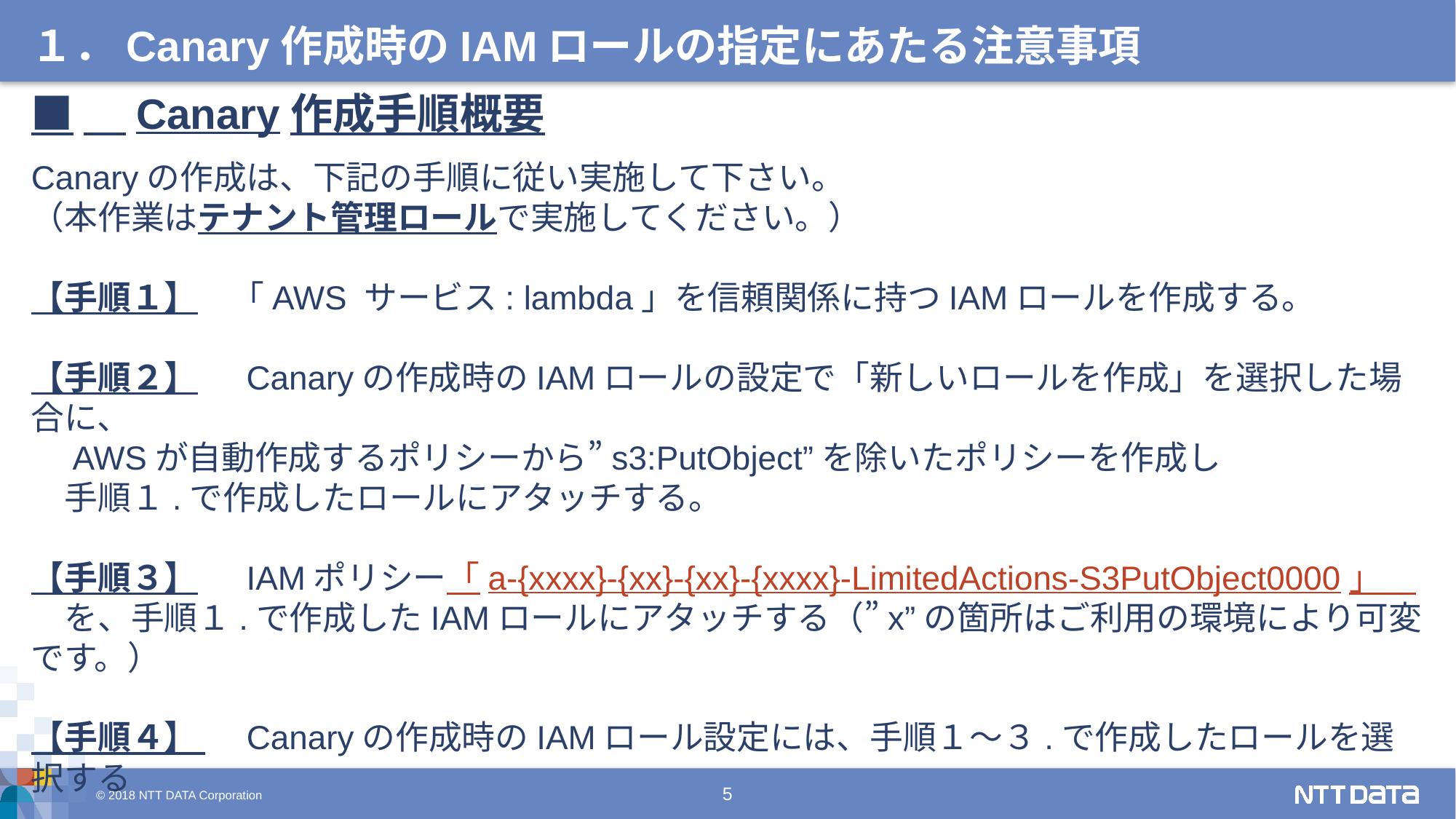

１．Canary作成時のIAMロールの指定にあたる注意事項
■　Canary作成手順概要

Canaryの作成は、下記の手順に従い実施して下さい。
（本作業はテナント管理ロールで実施してください。）

【手順１】　「AWS サービス: lambda」を信頼関係に持つIAMロールを作成する。

【手順２】　 Canaryの作成時のIAMロールの設定で「新しいロールを作成」を選択した場合に、
　AWSが自動作成するポリシーから”s3:PutObject”を除いたポリシーを作成し
　手順１.で作成したロールにアタッチする。

【手順３】　 IAMポリシー「a-{xxxx}-{xx}-{xx}-{xxxx}-LimitedActions-S3PutObject0000」
　を、手順１.で作成したIAMロールにアタッチする（”x”の箇所はご利用の環境により可変です。）

【手順４】 　Canaryの作成時のIAMロール設定には、手順１～３.で作成したロールを選択する